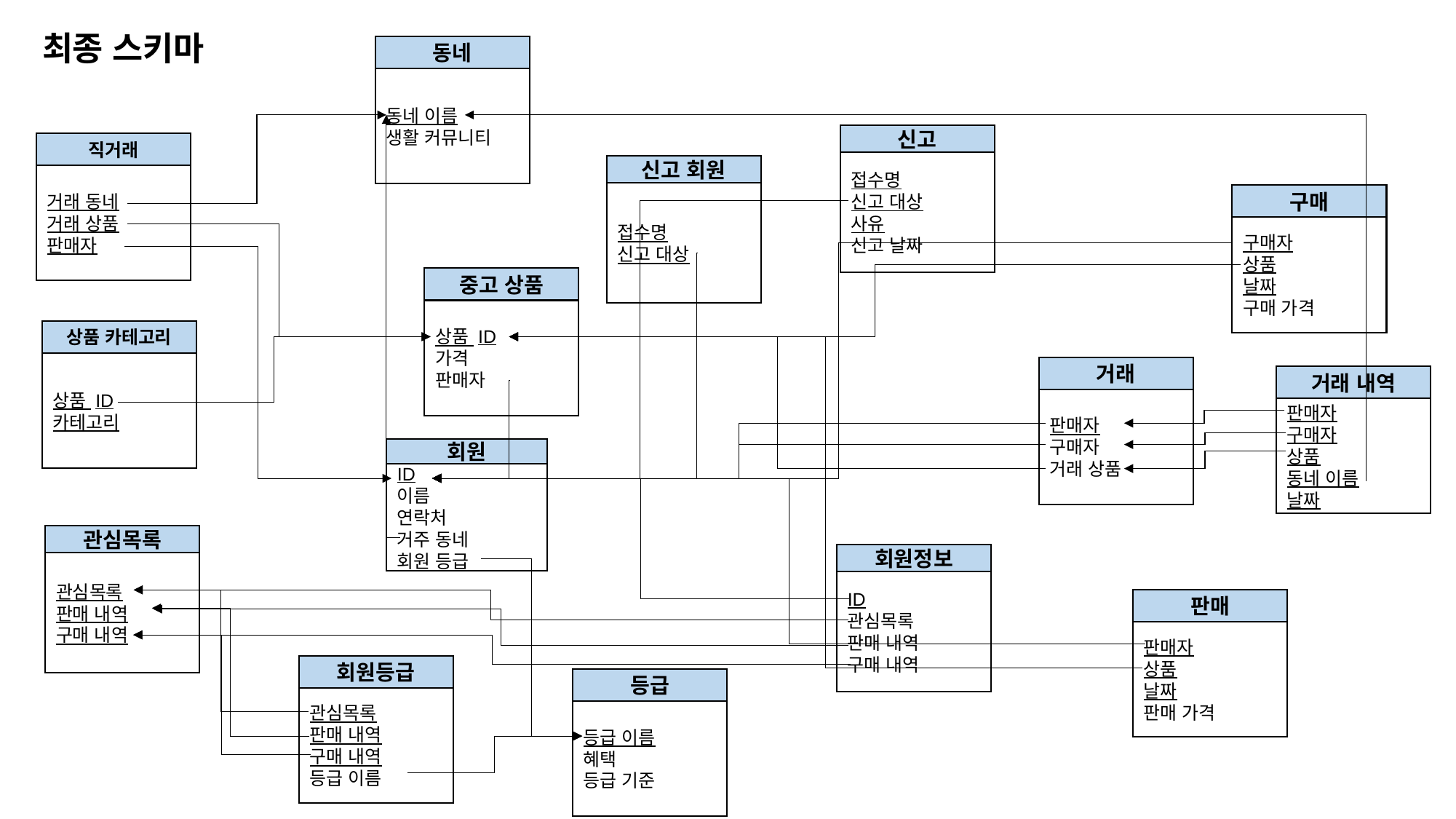

최종 스키마
동네
동네 이름
생활 커뮤니티

신고
접수명
신고 대상
사유
신고 날짜

직거래
거래 동네
거래 상품
판매자

신고 회원
접수명
신고 대상

구매
구매자
상품
날짜
구매 가격

중고 상품
상품 ID
가격
판매자

상품 카테고리
상품 ID
카테고리

거래
판매자
구매자
거래 상품

거래 내역
판매자
구매자
상품
동네 이름
날짜

회원
ID
이름
연락처
거주 동네
회원 등급

관심목록
관심목록
판매 내역
구매 내역

회원정보
ID
관심목록
판매 내역
구매 내역
판매
판매자
상품
날짜
판매 가격

회원등급
관심목록
판매 내역
구매 내역
등급 이름
등급
등급 이름
혜택
등급 기준